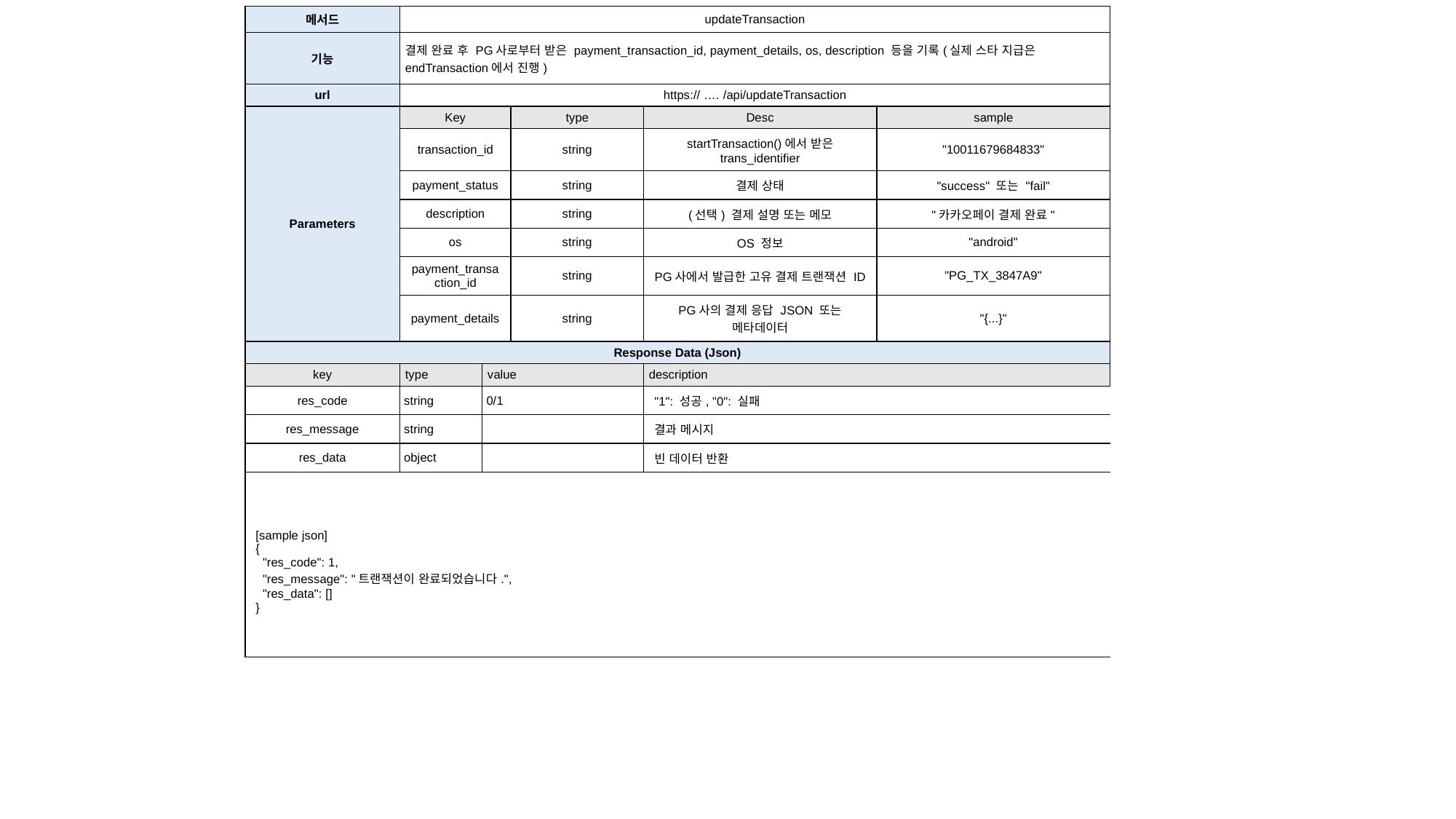

| 메서드 | updateTransaction |  |  |  |  |
| --- | --- | --- | --- | --- | --- |
| 기능 | 결제 완료 후 PG사로부터 받은 payment\_transaction\_id, payment\_details, os, description 등을 기록(실제 스타 지급은 endTransaction에서 진행) |  |  |  |  |
| url | https:// …. /api/updateTransaction |  |  |  |  |
| Parameters | Key | type | type | Desc | sample |
|  | transaction\_id |  | string | startTransaction()에서 받은 trans\_identifier | "10011679684833" |
|  | payment\_status |  | string | 결제 상태 | "success" 또는 "fail" |
|  | description |  | string | (선택) 결제 설명 또는 메모 | "카카오페이 결제 완료" |
|  | os |  | string | OS 정보 | "android" |
|  | payment\_transaction\_id |  | string | PG사에서 발급한 고유 결제 트랜잭션 ID | "PG\_TX\_3847A9" |
|  | payment\_details |  | string | PG사의 결제 응답 JSON 또는 메타데이터 | "{...}" |
| Response Data (Json) |  |  |  |  |  |
| key | type | value |  | description |  |
| res\_code | string | 0/1 |  | "1": 성공, "0": 실패 |  |
| res\_message | string |  |  | 결과 메시지 |  |
| res\_data | object |  |  | 빈 데이터 반환 |  |
| [sample json] { "res\_code": 1, "res\_message": "트랜잭션이 완료되었습니다.", "res\_data": [] } |  |  |  |  |  |